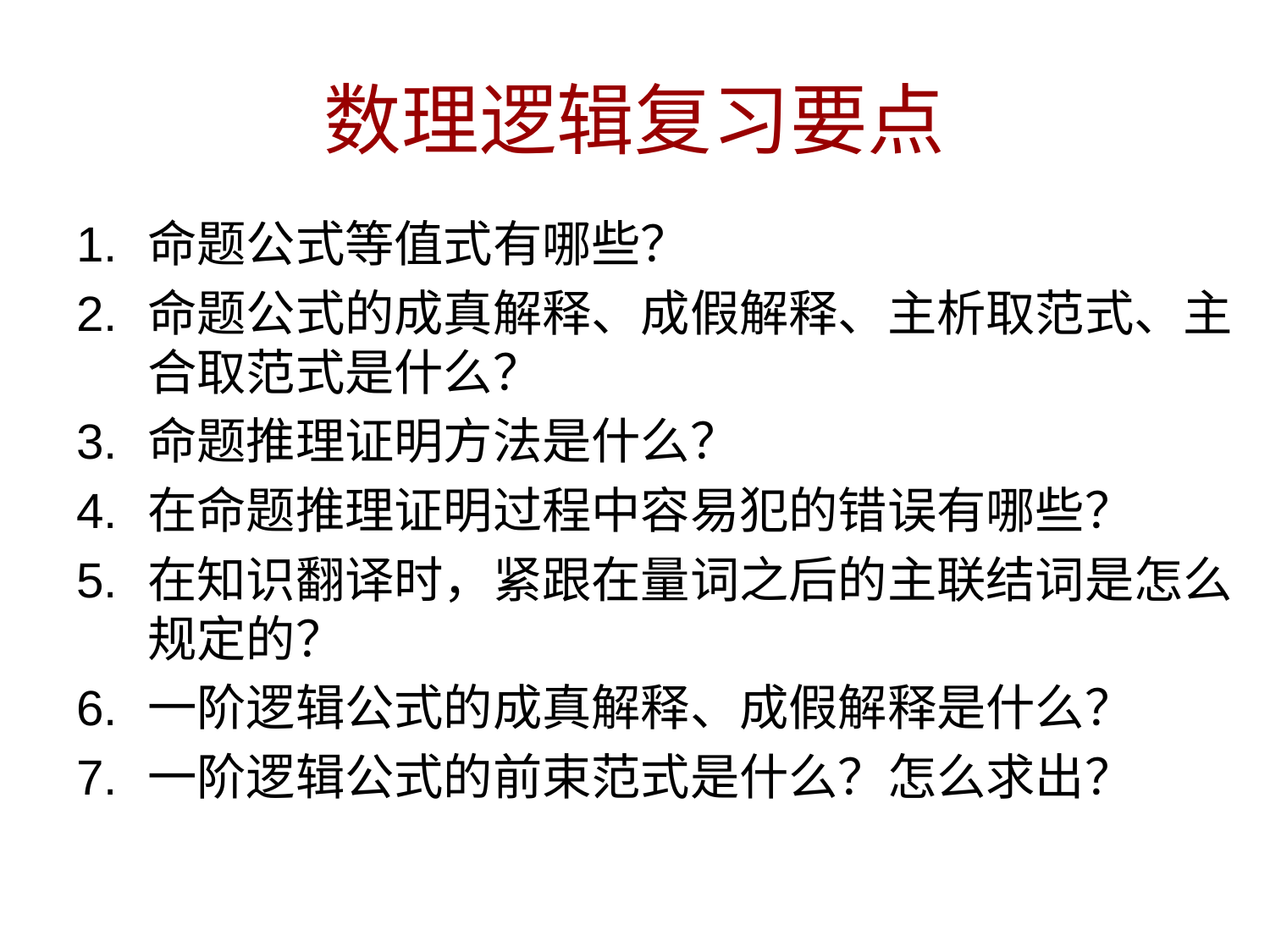

# 数理逻辑复习要点
命题公式等值式有哪些？
命题公式的成真解释、成假解释、主析取范式、主合取范式是什么？
命题推理证明方法是什么？
在命题推理证明过程中容易犯的错误有哪些？
在知识翻译时，紧跟在量词之后的主联结词是怎么规定的？
一阶逻辑公式的成真解释、成假解释是什么？
一阶逻辑公式的前束范式是什么？怎么求出？